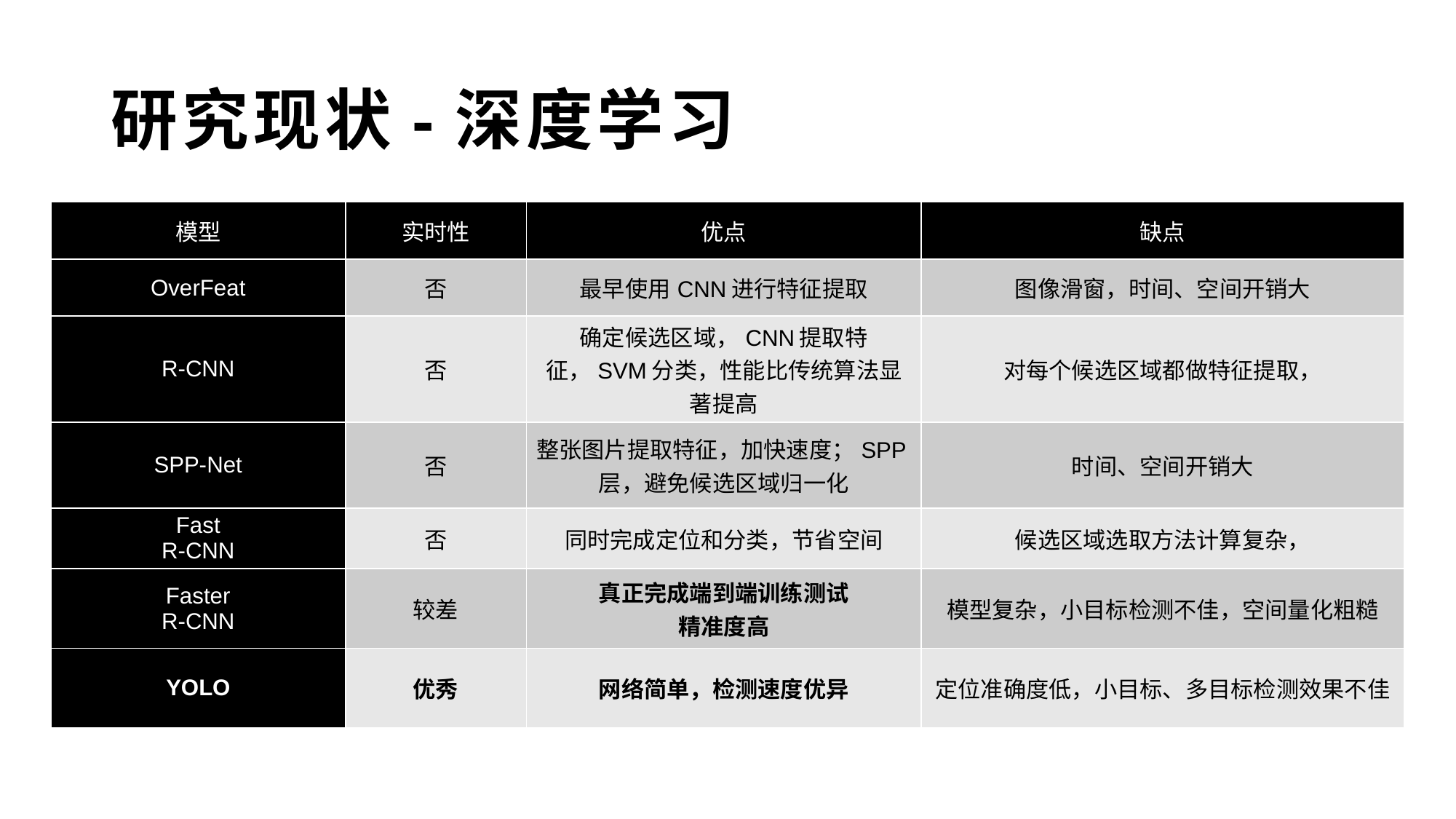

# 研究现状-深度学习
| 模型 | 实时性 | 优点 | 缺点 |
| --- | --- | --- | --- |
| OverFeat | 否 | 最早使用CNN进行特征提取 | 图像滑窗，时间、空间开销大 |
| R-CNN | 否 | 确定候选区域，CNN提取特征，SVM分类，性能比传统算法显著提高 | 对每个候选区域都做特征提取， |
| SPP-Net | 否 | 整张图片提取特征，加快速度；SPP层，避免候选区域归一化 | 时间、空间开销大 |
| Fast R-CNN | 否 | 同时完成定位和分类，节省空间 | 候选区域选取方法计算复杂， |
| Faster R-CNN | 较差 | 真正完成端到端训练测试 精准度高 | 模型复杂，小目标检测不佳，空间量化粗糙 |
| YOLO | 优秀 | 网络简单，检测速度优异 | 定位准确度低，小目标、多目标检测效果不佳 |